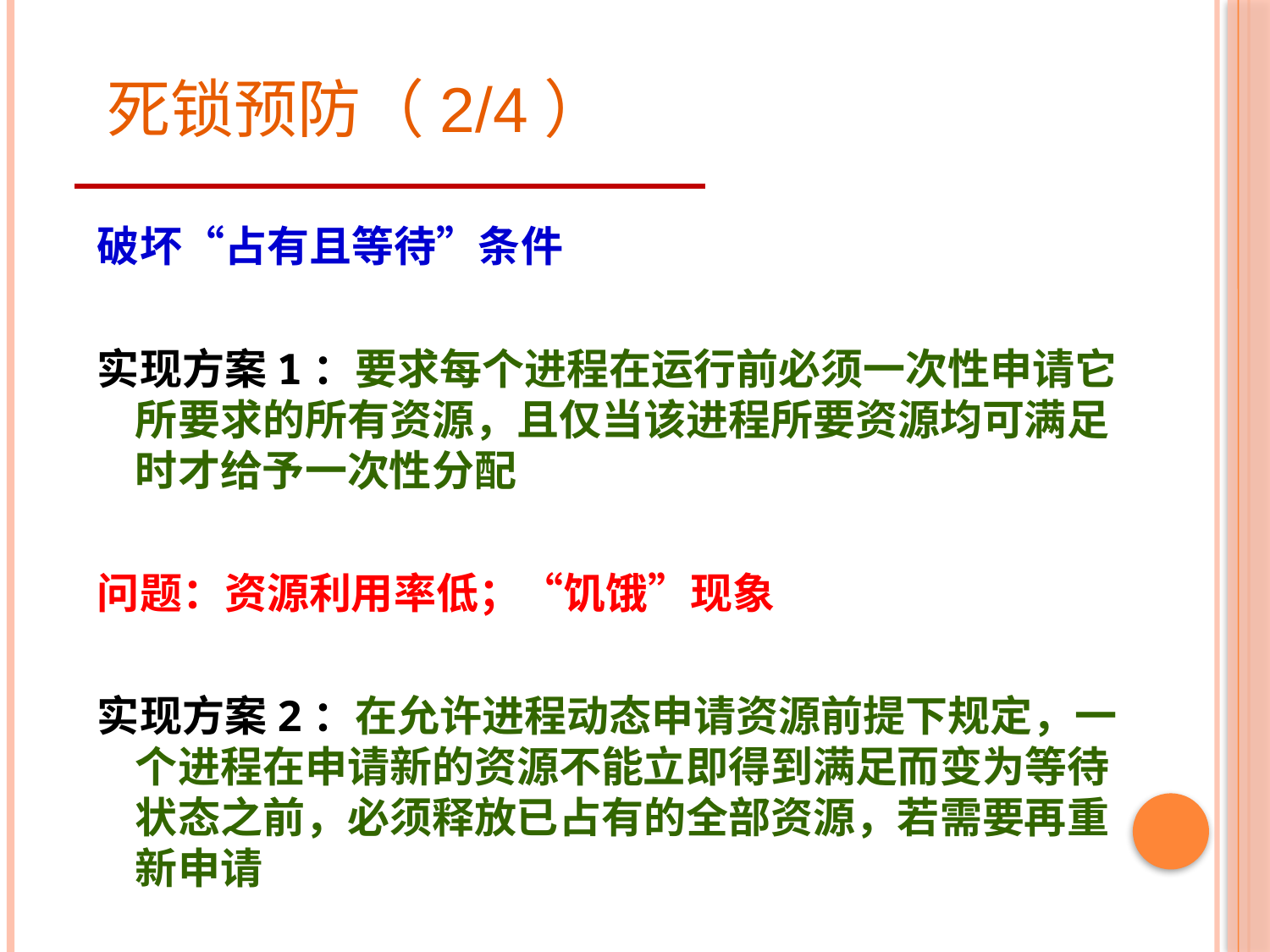

# 死锁预防（2/4）
破坏“占有且等待”条件

实现方案1：要求每个进程在运行前必须一次性申请它所要求的所有资源，且仅当该进程所要资源均可满足时才给予一次性分配

问题：资源利用率低；“饥饿”现象

实现方案2：在允许进程动态申请资源前提下规定，一个进程在申请新的资源不能立即得到满足而变为等待状态之前，必须释放已占有的全部资源，若需要再重新申请